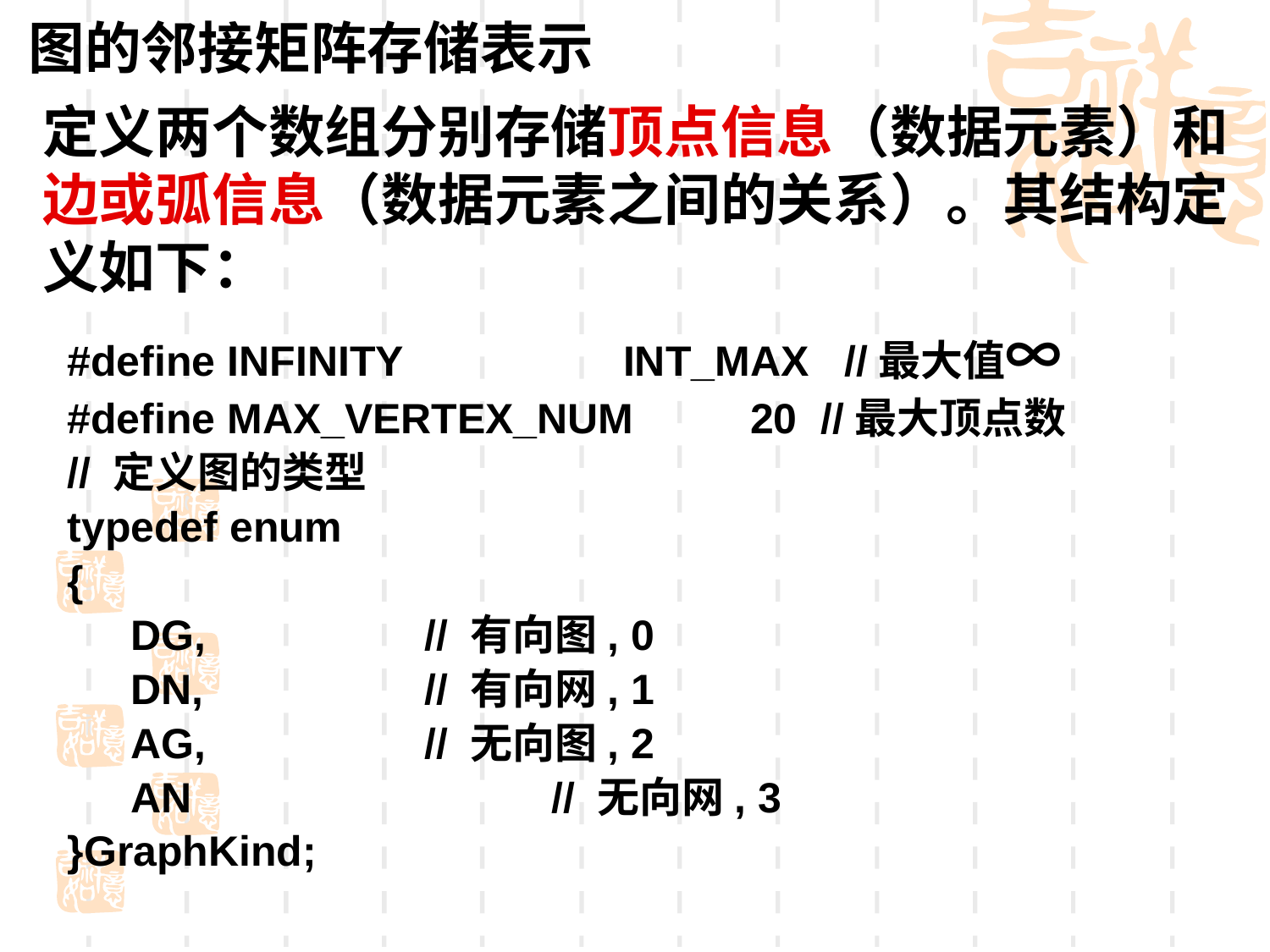

图的邻接矩阵存储表示
定义两个数组分别存储顶点信息（数据元素）和边或弧信息（数据元素之间的关系）。其结构定义如下：
#define INFINITY		INT_MAX   //最大值∞
#define MAX_VERTEX_NUM	20  //最大顶点数
// 定义图的类型
typedef enum
{
DG, 		// 有向图, 0
DN, 		// 有向网, 1
AG, 		// 无向图, 2
AN			// 无向网, 3
}GraphKind;